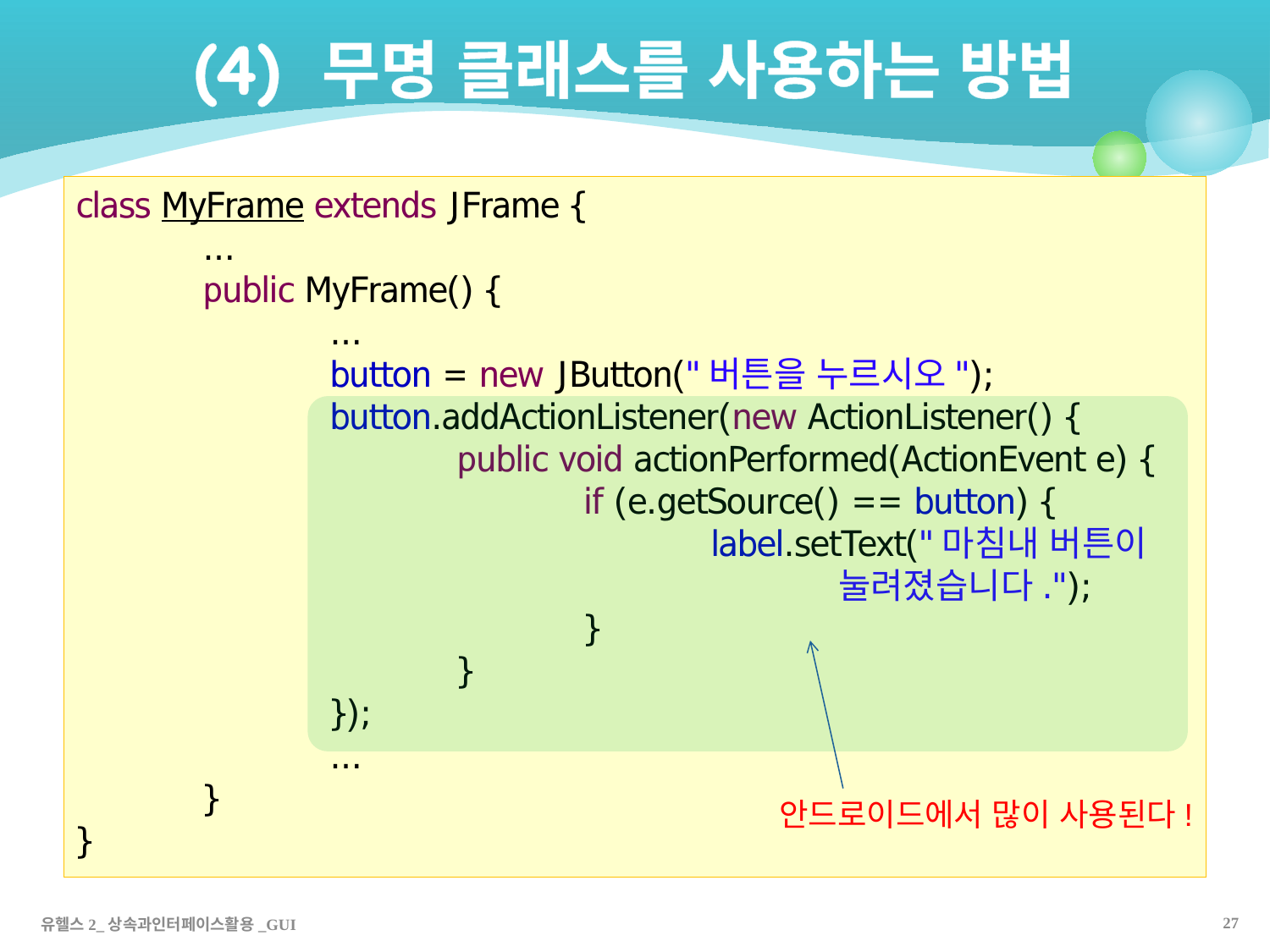

# (4) 무명 클래스를 사용하는 방법
class MyFrame extends JFrame {
	...
	public MyFrame() {
		...
		button = new JButton("버튼을 누르시오");
		button.addActionListener(new ActionListener() {
			public void actionPerformed(ActionEvent e) {
				if (e.getSource() == button) {
					label.setText("마침내 버튼이
						눌려졌습니다.");
				}
			}
		});
		...
	}
}

안드로이드에서 많이 사용된다!
27
유헬스2_상속과인터페이스활용_GUI